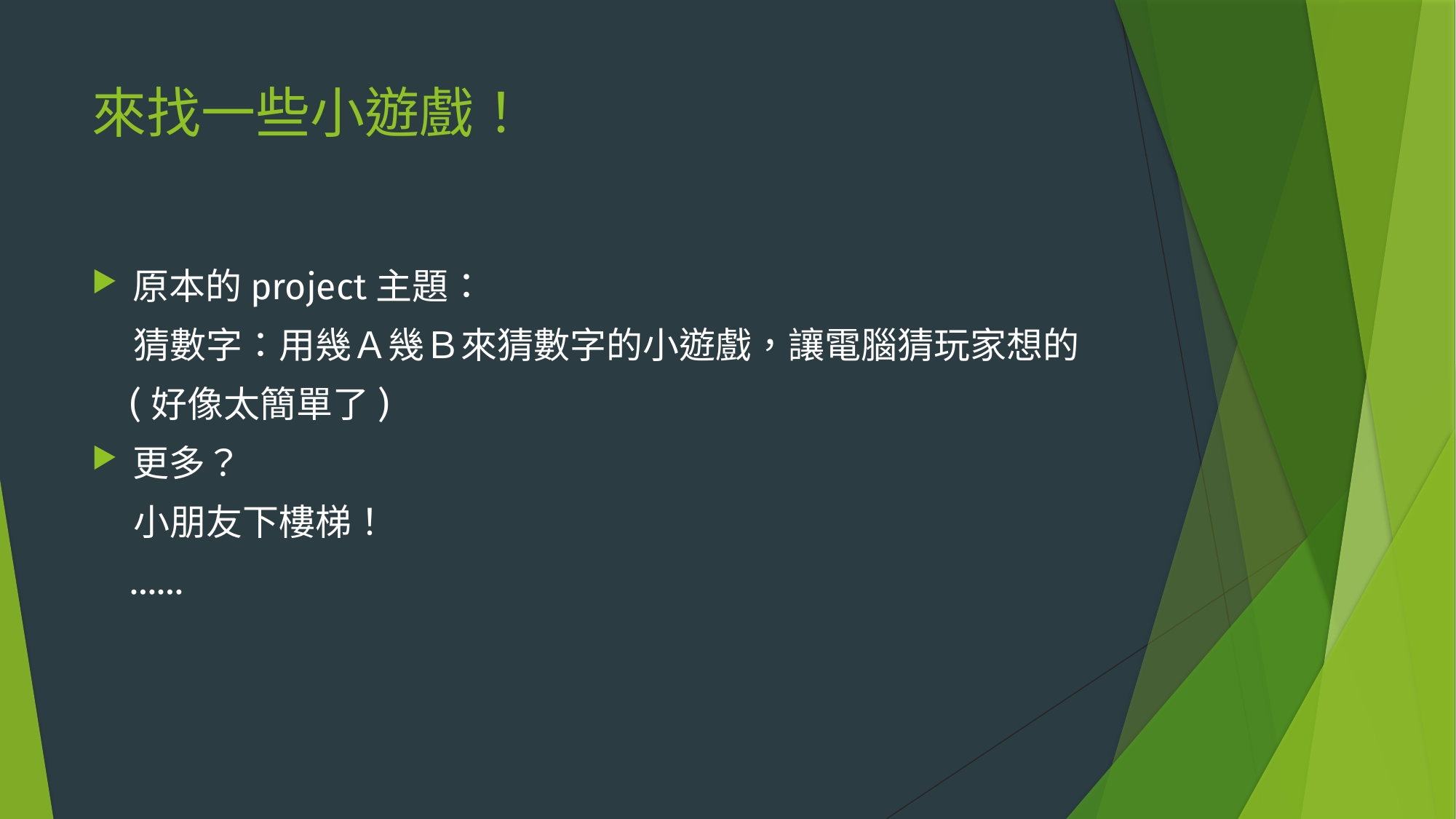

# 來找一些小遊戲！
原本的project主題：
    猜數字：用幾Ａ幾Ｂ來猜數字的小遊戲，讓電腦猜玩家想的
    (好像太簡單了)
更多？
    小朋友下樓梯！
    ……